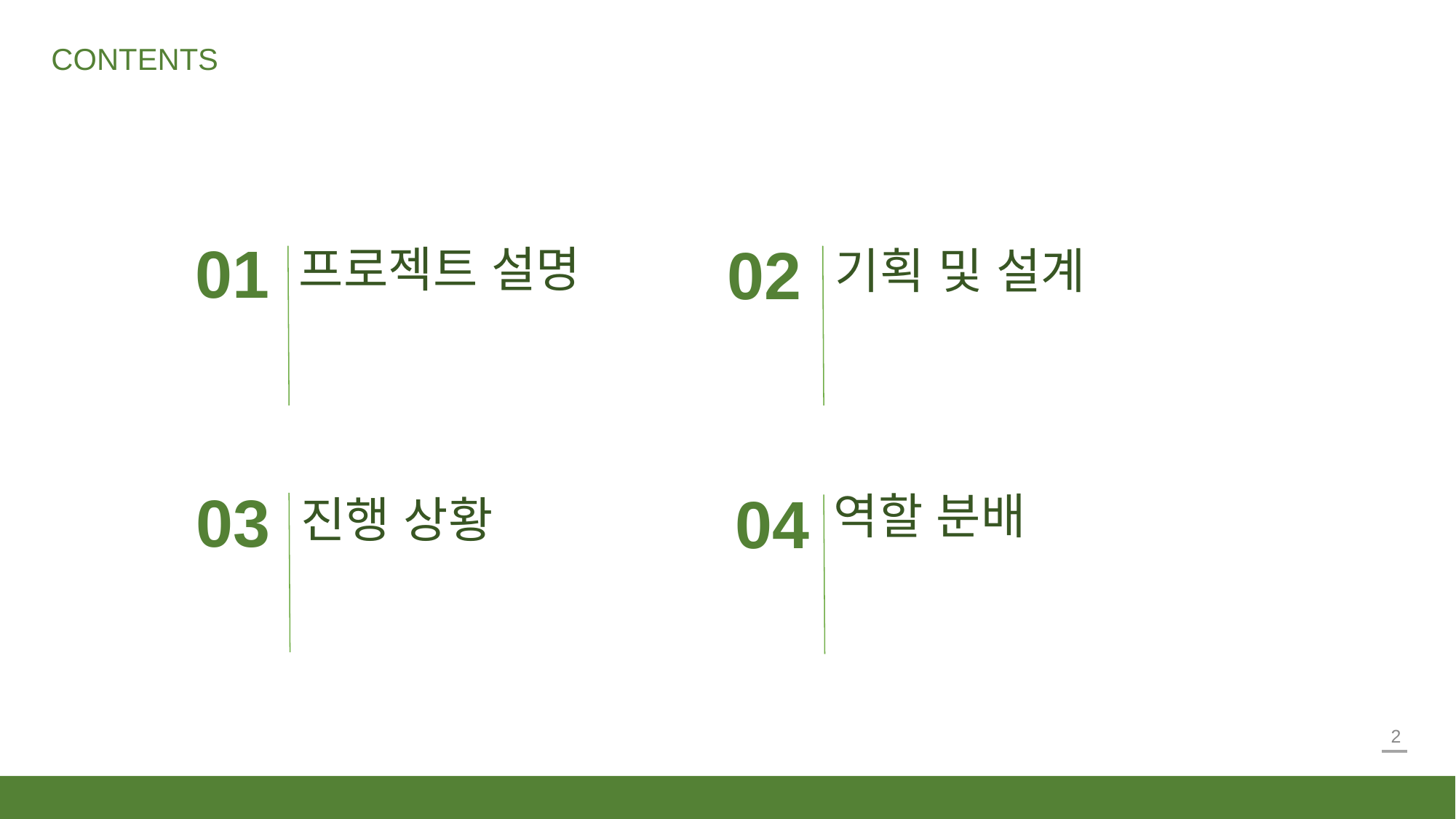

CONTENTS

프로젝트 설명
기획 및 설계
# 01
02

역할 분배
진행 상황
03
04